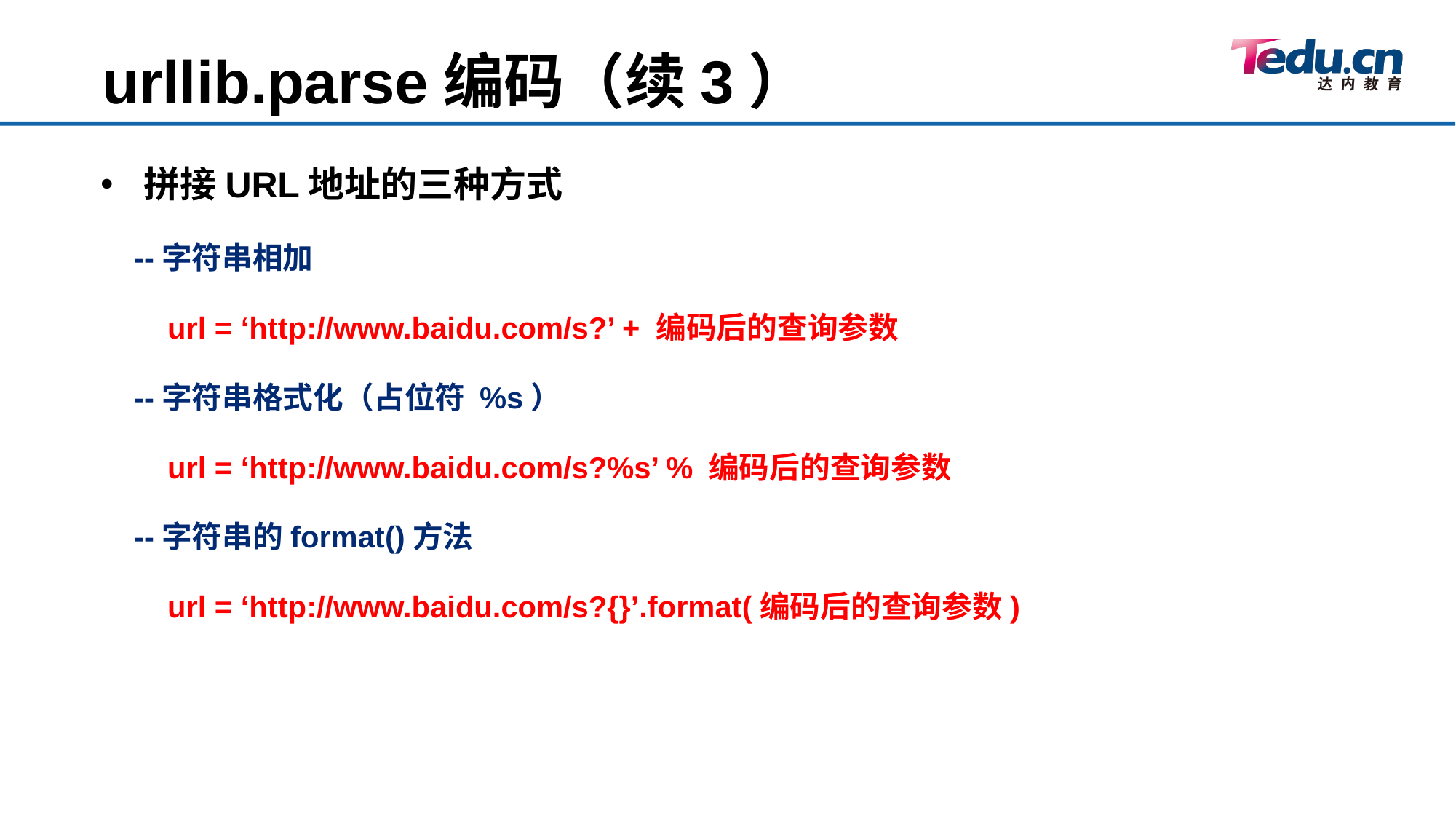

urllib.parse编码（续3）
拼接URL地址的三种方式
    --字符串相加
        url = ‘http://www.baidu.com/s?’ + 编码后的查询参数
    --字符串格式化（占位符 %s）
        url = ‘http://www.baidu.com/s?%s’ % 编码后的查询参数
    --字符串的format()方法
        url = ‘http://www.baidu.com/s?{}’.format(编码后的查询参数)